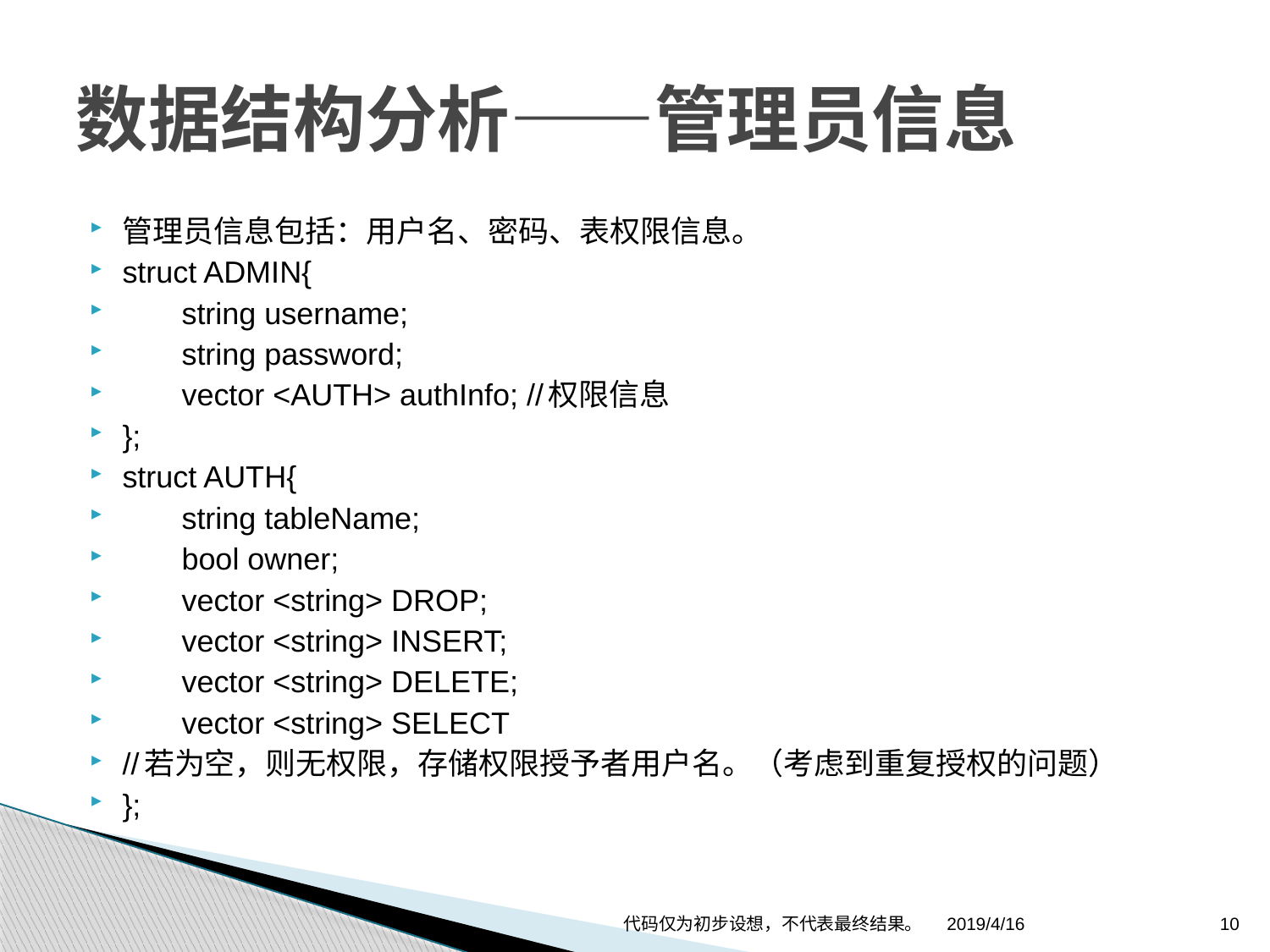

# 数据结构分析——管理员信息
管理员信息包括：用户名、密码、表权限信息。
struct ADMIN{
       string username;
       string password;
       vector <AUTH> authInfo; //权限信息
};
struct AUTH{
       string tableName;
       bool owner;
       vector <string> DROP;
       vector <string> INSERT;
       vector <string> DELETE;
       vector <string> SELECT
//若为空，则无权限，存储权限授予者用户名。（考虑到重复授权的问题）
};
代码仅为初步设想，不代表最终结果。
2019/4/16
10